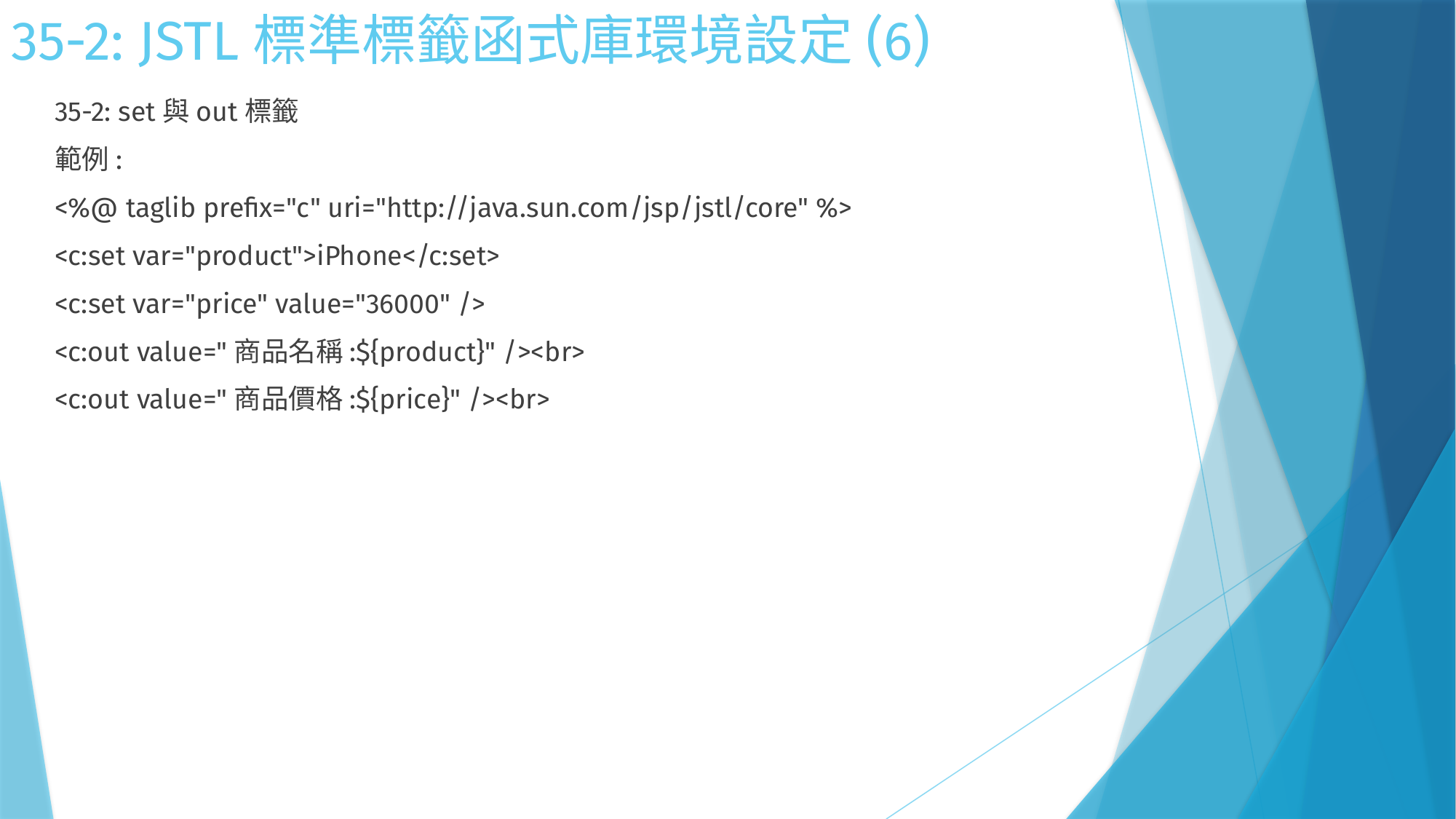

# 35-2: JSTL標準標籤函式庫環境設定(6)
35-2: set與out標籤
範例:
<%@ taglib prefix="c" uri="http://java.sun.com/jsp/jstl/core" %>
<c:set var="product">iPhone</c:set>
<c:set var="price" value="36000" />
<c:out value="商品名稱:${product}" /><br>
<c:out value="商品價格:${price}" /><br>